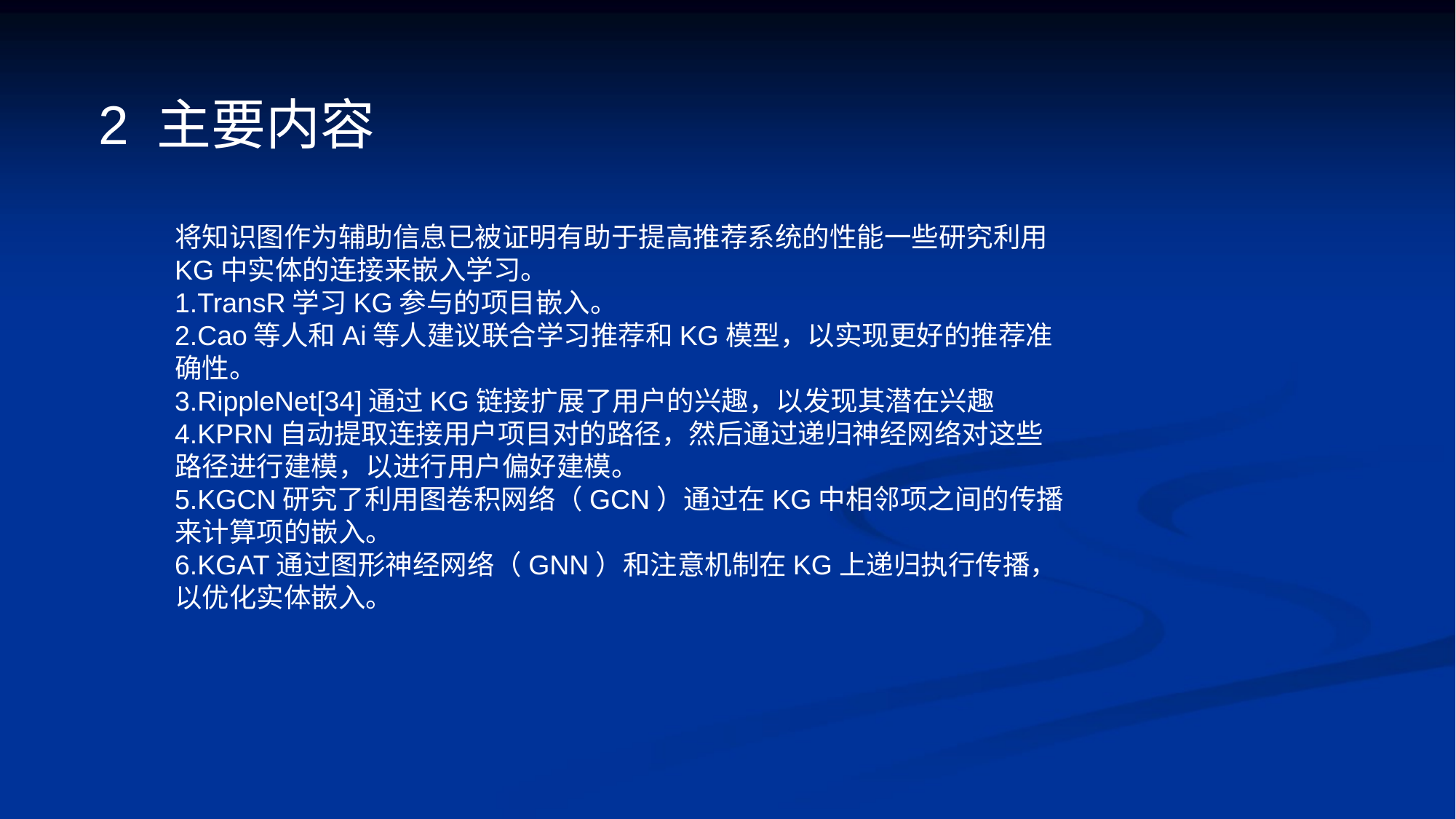

2 主要内容
将知识图作为辅助信息已被证明有助于提高推荐系统的性能一些研究利用KG中实体的连接来嵌入学习。
1.TransR学习KG参与的项目嵌入。
2.Cao等人和Ai等人建议联合学习推荐和KG模型，以实现更好的推荐准确性。
3.RippleNet[34]通过KG链接扩展了用户的兴趣，以发现其潜在兴趣
4.KPRN自动提取连接用户项目对的路径，然后通过递归神经网络对这些路径进行建模，以进行用户偏好建模。
5.KGCN研究了利用图卷积网络（GCN）通过在KG中相邻项之间的传播来计算项的嵌入。
6.KGAT通过图形神经网络（GNN）和注意机制在KG上递归执行传播，以优化实体嵌入。
5